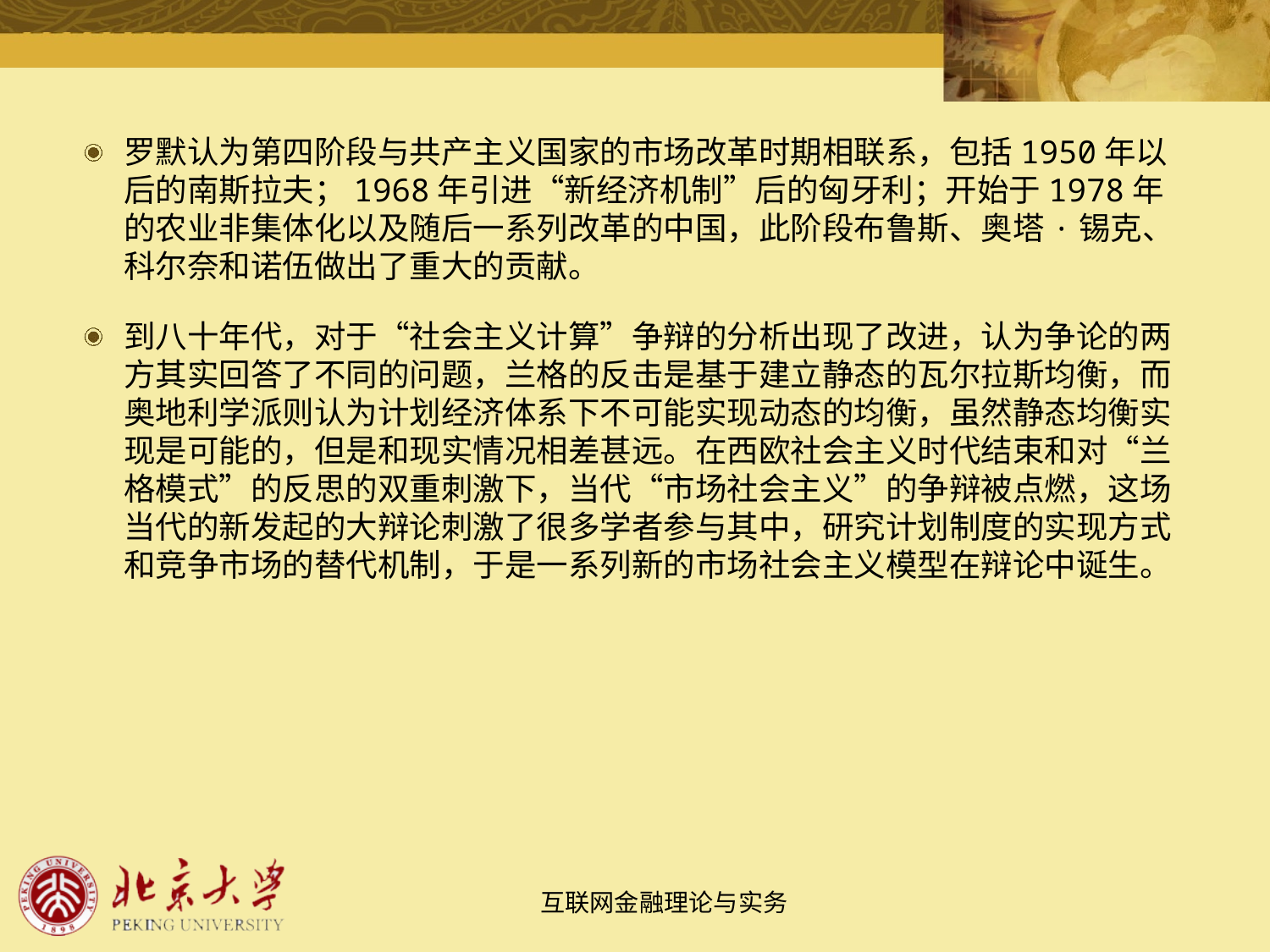

罗默认为第四阶段与共产主义国家的市场改革时期相联系，包括1950年以后的南斯拉夫；1968年引进“新经济机制”后的匈牙利；开始于1978年的农业非集体化以及随后一系列改革的中国，此阶段布鲁斯、奥塔·锡克、科尔奈和诺伍做出了重大的贡献。
到八十年代，对于“社会主义计算”争辩的分析出现了改进，认为争论的两方其实回答了不同的问题，兰格的反击是基于建立静态的瓦尔拉斯均衡，而奥地利学派则认为计划经济体系下不可能实现动态的均衡，虽然静态均衡实现是可能的，但是和现实情况相差甚远。在西欧社会主义时代结束和对“兰格模式”的反思的双重刺激下，当代“市场社会主义”的争辩被点燃，这场当代的新发起的大辩论刺激了很多学者参与其中，研究计划制度的实现方式和竞争市场的替代机制，于是一系列新的市场社会主义模型在辩论中诞生。